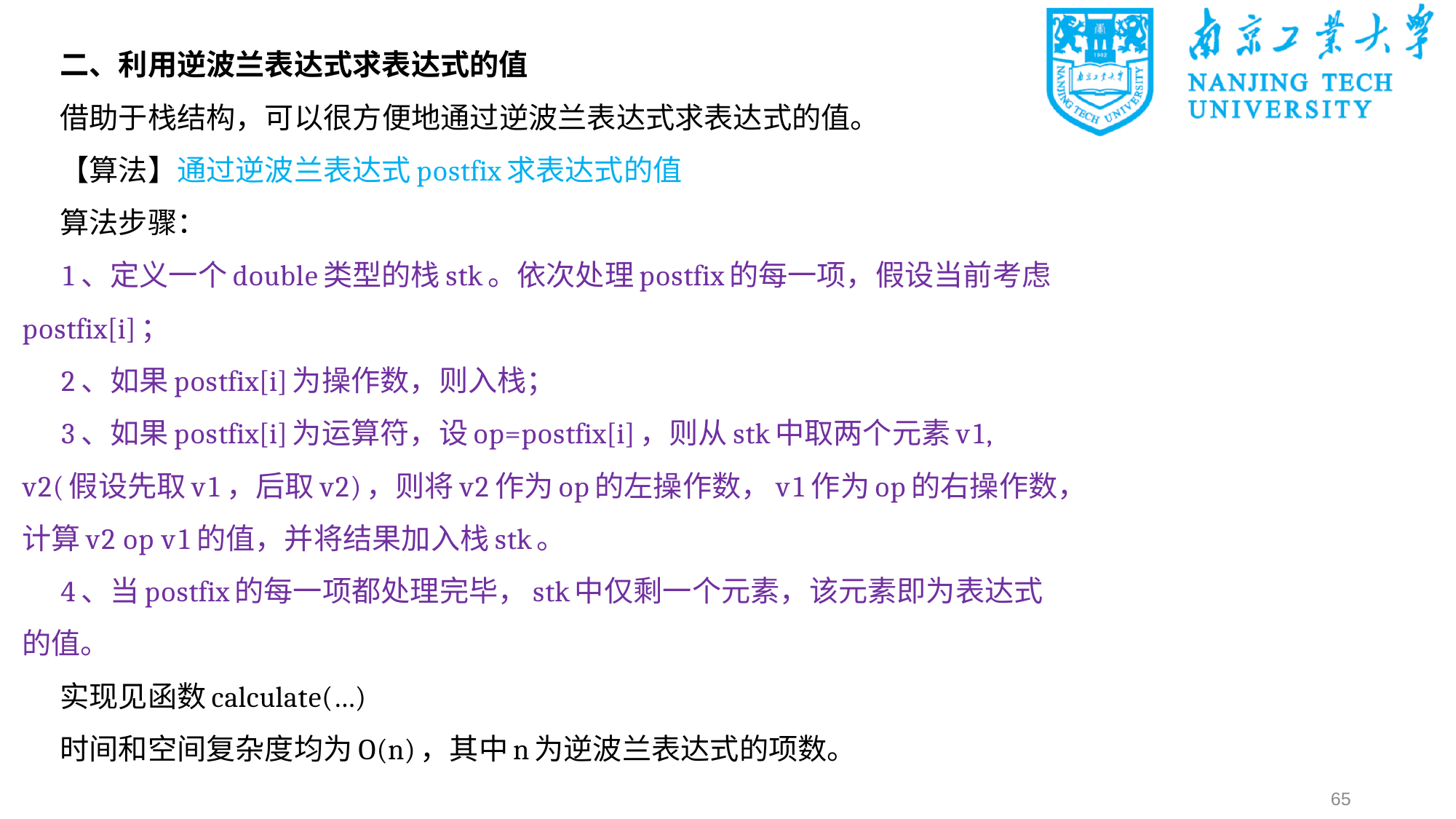

二、利用逆波兰表达式求表达式的值
借助于栈结构，可以很方便地通过逆波兰表达式求表达式的值。
【算法】通过逆波兰表达式postfix求表达式的值
算法步骤：
1、定义一个double类型的栈stk。依次处理postfix的每一项，假设当前考虑postfix[i]；
2、如果postfix[i]为操作数，则入栈；
3、如果postfix[i]为运算符，设op=postfix[i]，则从stk中取两个元素v1, v2(假设先取v1，后取v2)，则将v2作为op的左操作数，v1作为op的右操作数，计算v2 op v1的值，并将结果加入栈stk。
4、当postfix的每一项都处理完毕，stk中仅剩一个元素，该元素即为表达式的值。
实现见函数calculate(…)
时间和空间复杂度均为O(n)，其中n为逆波兰表达式的项数。

65